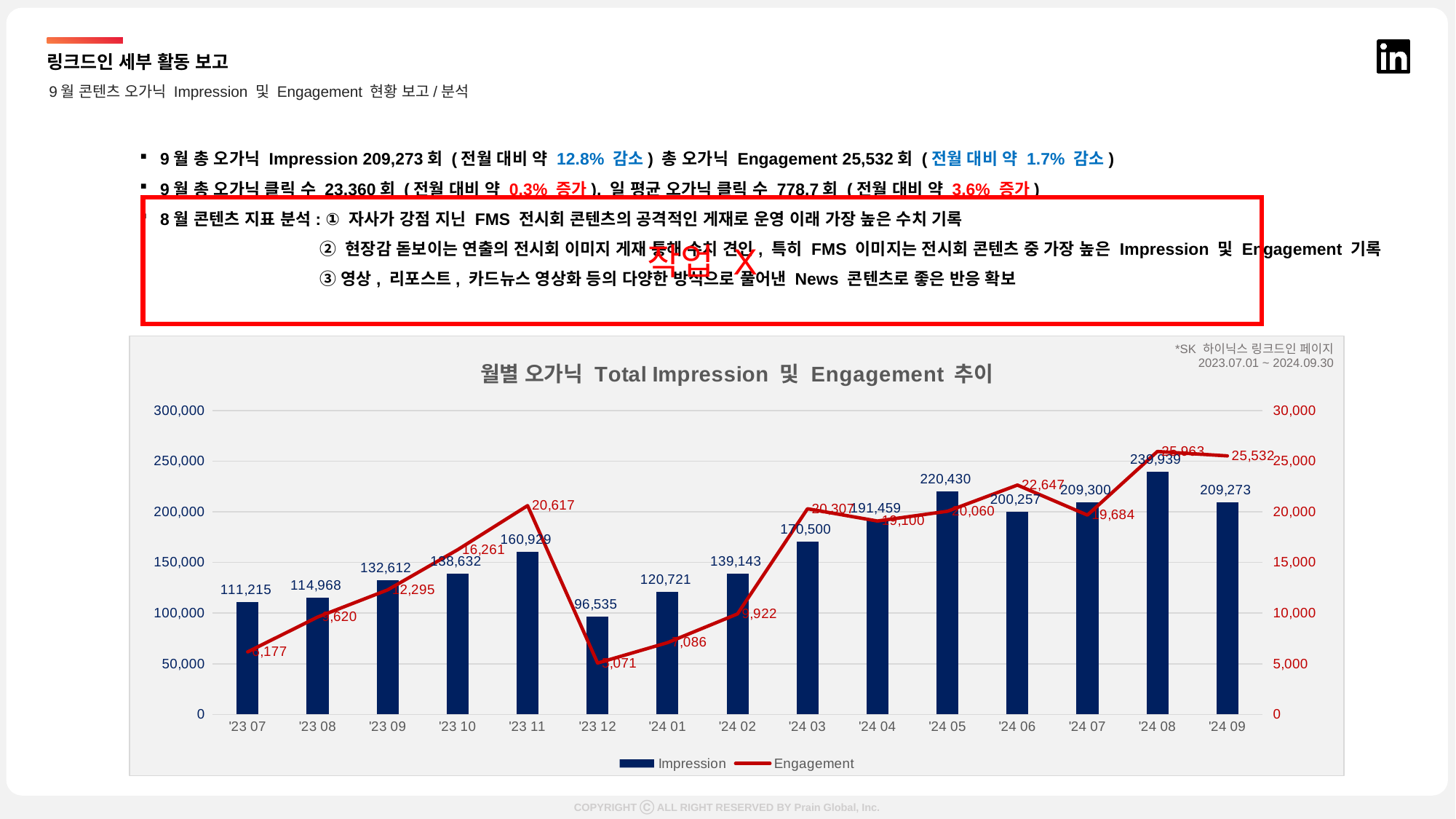

링크드인 세부 활동 보고
9월 콘텐츠 오가닉 Impression 및 Engagement 현황 보고/분석
9월 총 오가닉 Impression 209,273회 (전월 대비 약 12.8% 감소) 총 오가닉 Engagement 25,532회 (전월 대비 약 1.7% 감소)
9월 총 오가닉 클릭 수 23,360회 (전월 대비 약 0.3% 증가), 일 평균 오가닉 클릭 수 778.7회 (전월 대비 약 3.6% 증가)
8월 콘텐츠 지표 분석: ① 자사가 강점 지닌 FMS 전시회 콘텐츠의 공격적인 게재로 운영 이래 가장 높은 수치 기록
	               ② 현장감 돋보이는 연출의 전시회 이미지 게재 통해 수치 견인, 특히 FMS 이미지는 전시회 콘텐츠 중 가장 높은 Impression 및 Engagement 기록
	               ③ 영상, 리포스트, 카드뉴스 영상화 등의 다양한 방식으로 풀어낸 News 콘텐츠로 좋은 반응 확보
작업 X

### Chart: 월별 오가닉 Total Impression 및 Engagement 추이

| Category | Impression | Engagement |
|---|---|---|
| 45108 | 111215.0 | 6177.0 |
| 45139 | 114968.0 | 9620.0 |
| 45170 | 132612.0 | 12295.0 |
| 45200 | 138632.0 | 16261.0 |
| 45231 | 160929.0 | 20617.0 |
| 45261 | 96535.0 | 5071.0 |
| 45292 | 120721.0 | 7086.0 |
| 45323 | 139143.0 | 9922.0 |
| 45352 | 170500.0 | 20307.0 |
| 45383 | 191459.0 | 19100.0 |
| 45413 | 220430.0 | 20060.0 |
| 45444 | 200257.0 | 22647.0 |
| 45474 | 209300.0 | 19684.0 |
| 45505 | 239939.0 | 25963.0 |
| 45536 | 209273.0 | 25532.0 |
*SK 하이닉스 링크드인 페이지
2023.07.01 ~ 2024.09.30